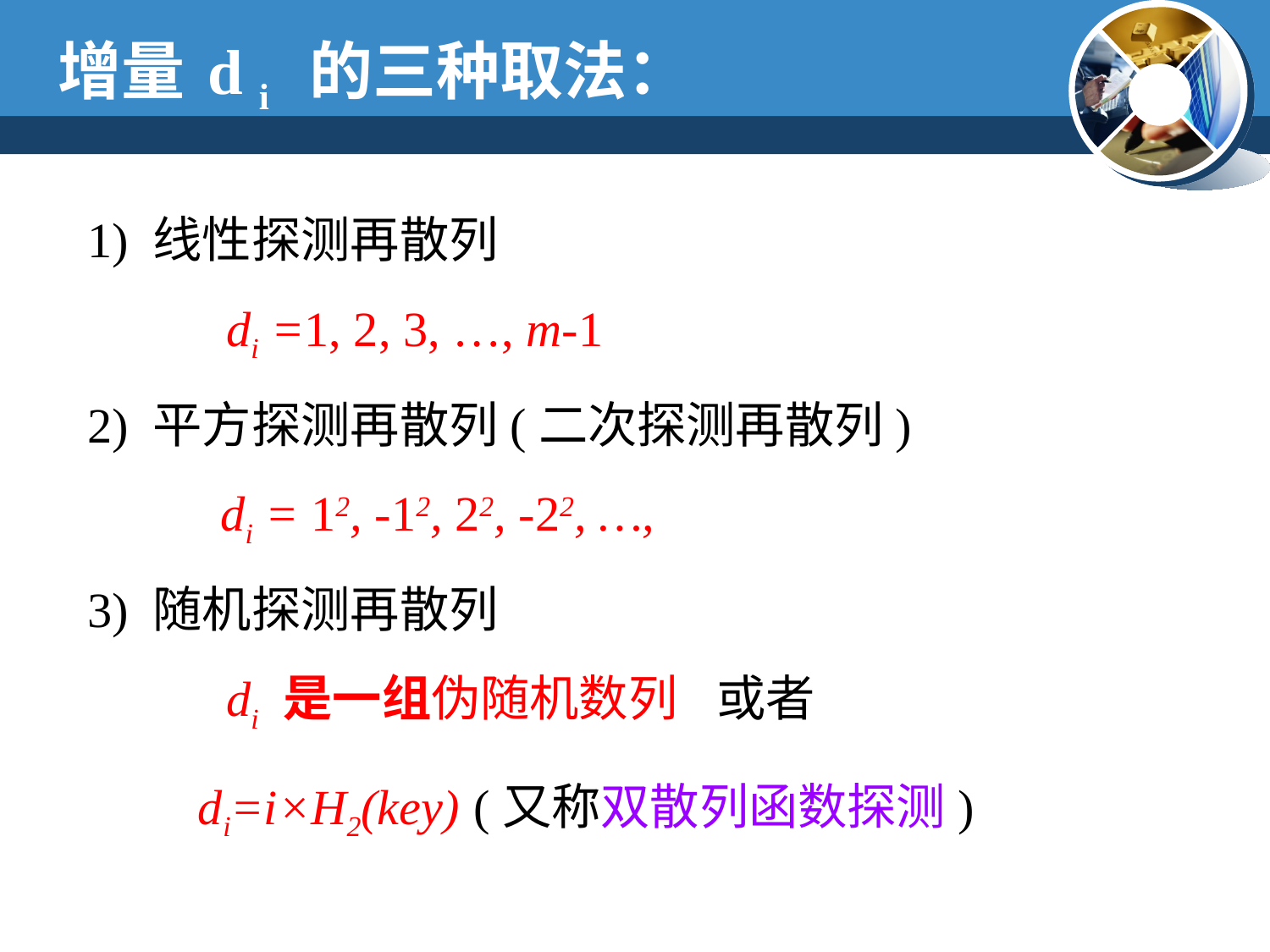

增量 d i  的三种取法：
1) 线性探测再散列
      di =1, 2, 3, …, m-1
2) 平方探测再散列(二次探测再散列)
      di = 12, -12, 22, -22, …,
3) 随机探测再散列
      di 是一组伪随机数列   或者
         di=i×H2(key) (又称双散列函数探测)